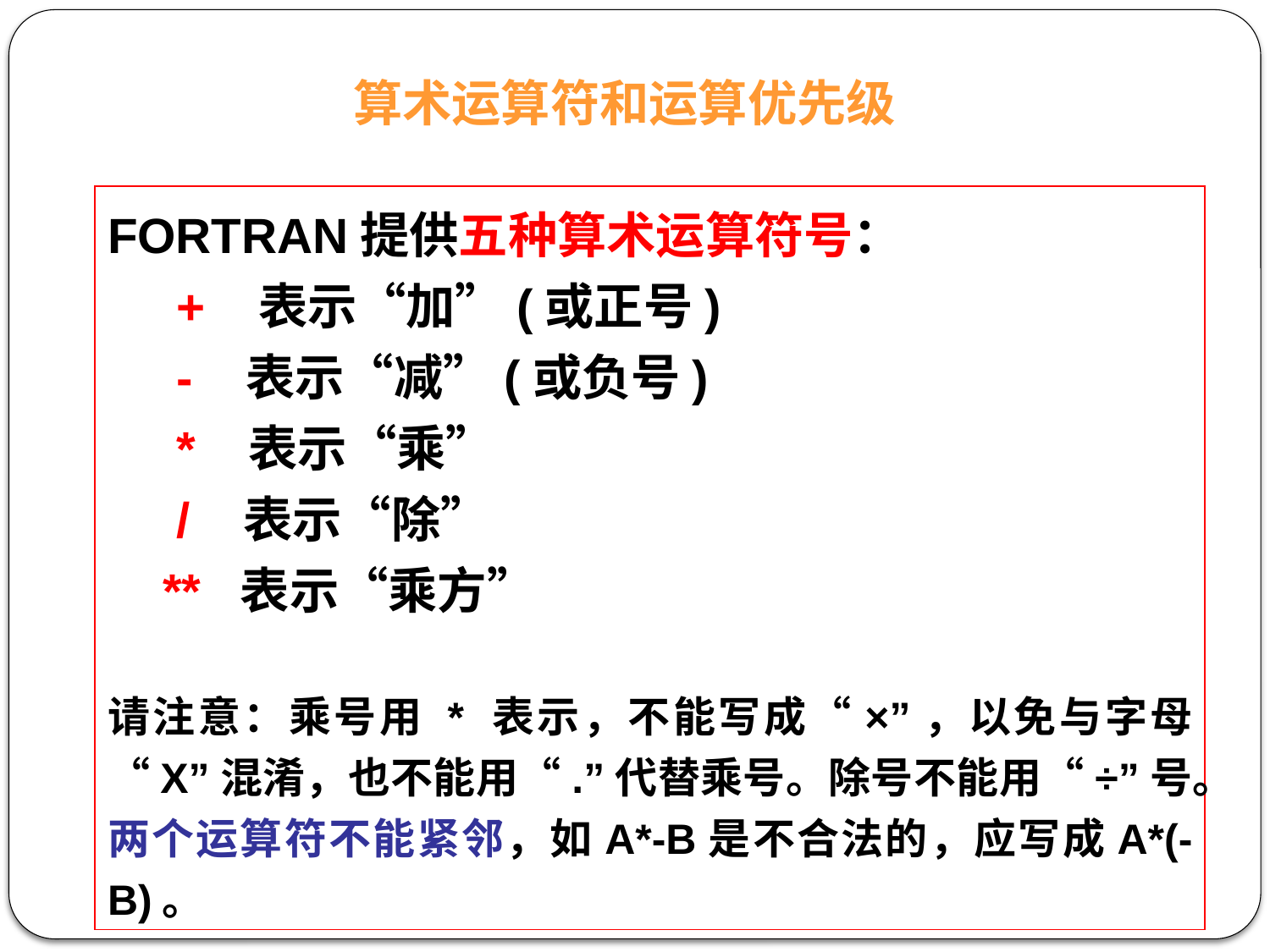

算术运算符和运算优先级
FORTRAN提供五种算术运算符号：
     +   表示“加”(或正号)
     -   表示“减”(或负号)
     *   表示“乘”
     /   表示“除”
    **  表示“乘方”

请注意：乘号用 * 表示，不能写成“×”，以免与字母“X”混淆，也不能用“.”代替乘号。除号不能用“÷”号。
两个运算符不能紧邻，如A*-B是不合法的，应写成A*(-B)。